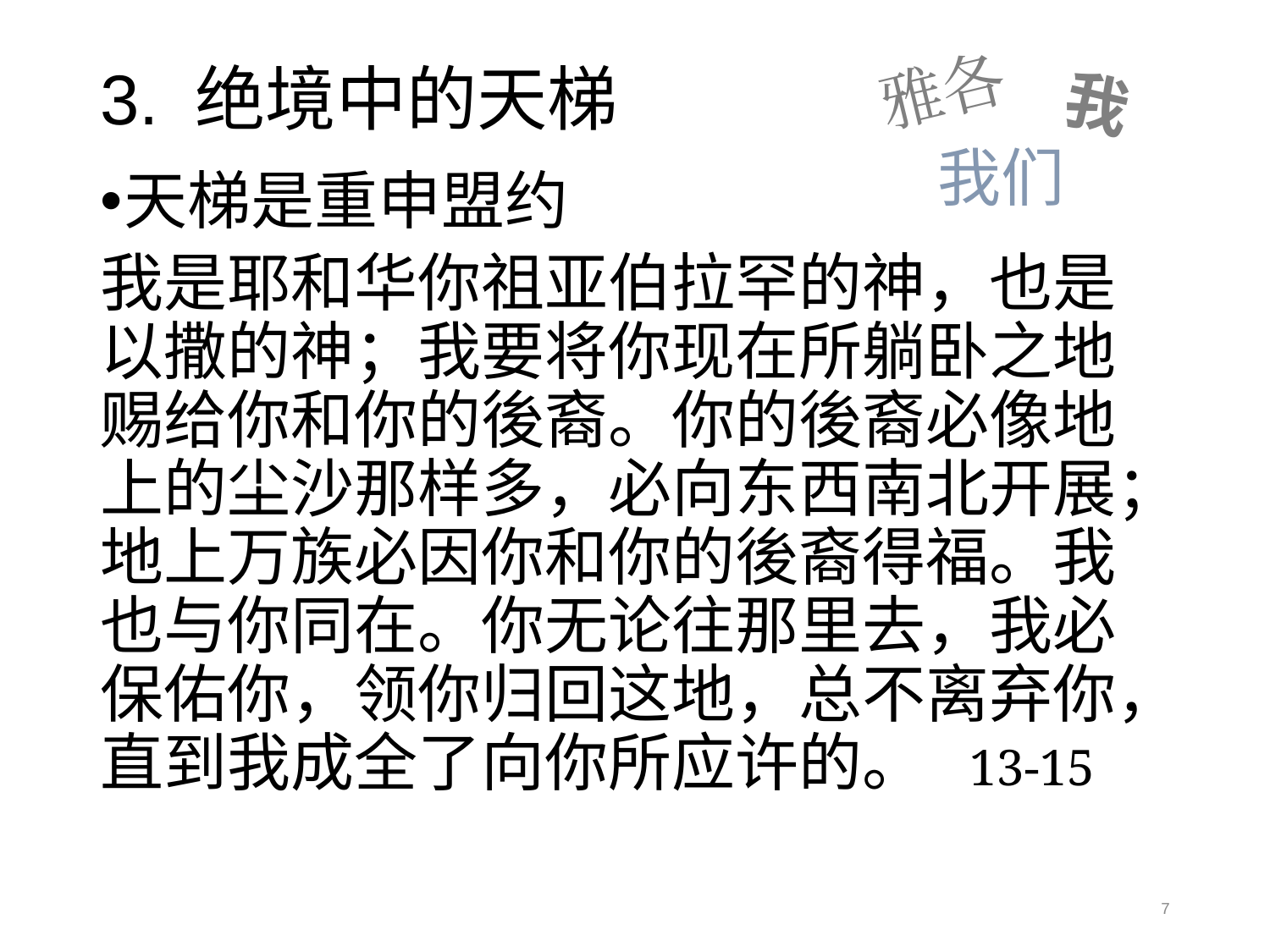

雅各
我
我们
# 3. 绝境中的天梯
天梯是重申盟约
我是耶和华你祖亚伯拉罕的神，也是以撒的神；我要将你现在所躺卧之地赐给你和你的後裔。你的後裔必像地上的尘沙那样多，必向东西南北开展；地上万族必因你和你的後裔得福。我也与你同在。你无论往那里去，我必保佑你，领你归回这地，总不离弃你，直到我成全了向你所应许的。  13-15

7